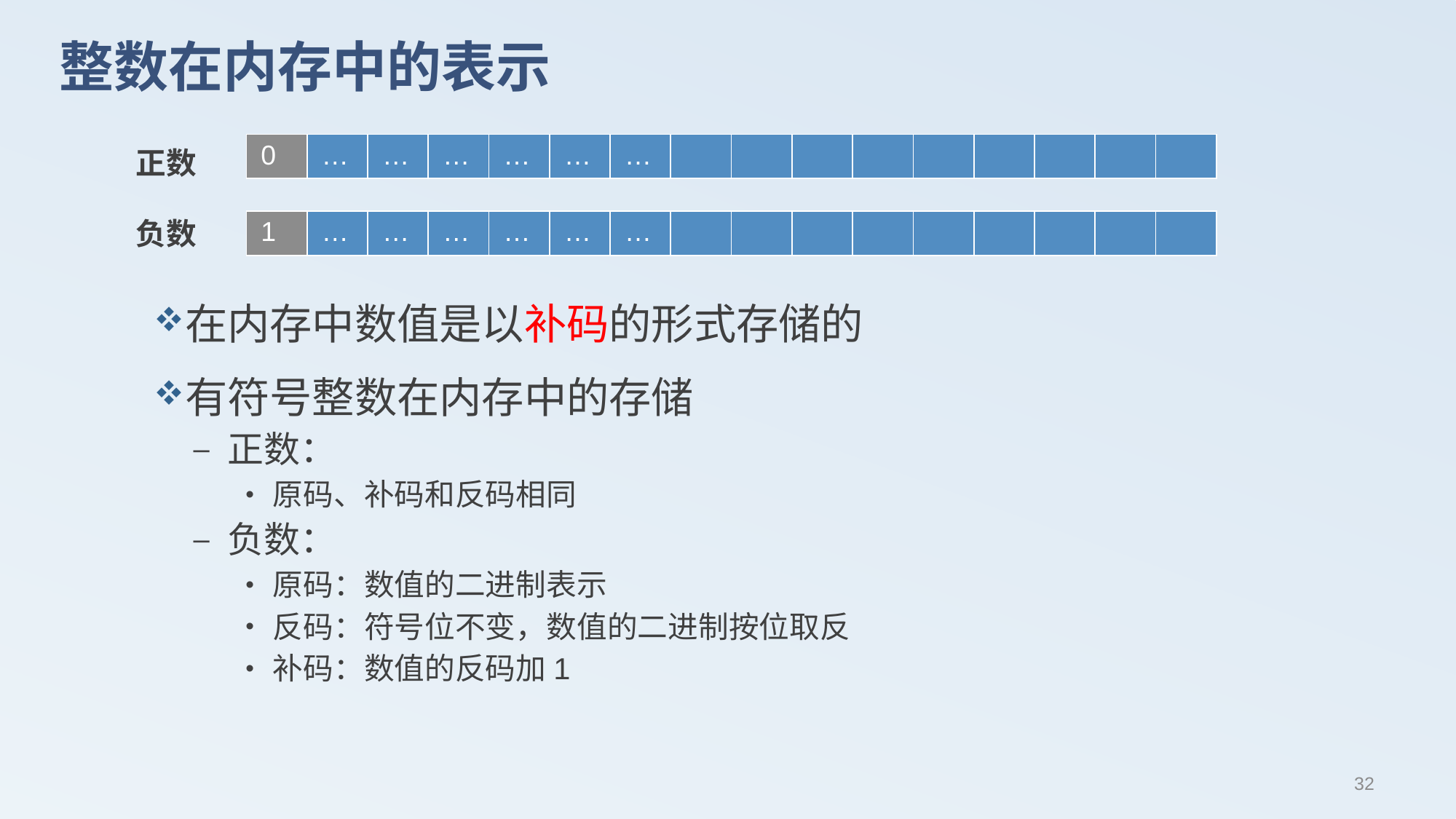

# 整数在内存中的表示
| 0 | … | … | … | … | … | … |  |  |  |  |  |  |  |  |  |
| --- | --- | --- | --- | --- | --- | --- | --- | --- | --- | --- | --- | --- | --- | --- | --- |
正数
负数
| 1 | … | … | … | … | … | … |  |  |  |  |  |  |  |  |  |
| --- | --- | --- | --- | --- | --- | --- | --- | --- | --- | --- | --- | --- | --- | --- | --- |
在内存中数值是以补码的形式存储的
有符号整数在内存中的存储
正数：
原码、补码和反码相同
负数：
原码：数值的二进制表示
反码：符号位不变，数值的二进制按位取反
补码：数值的反码加1